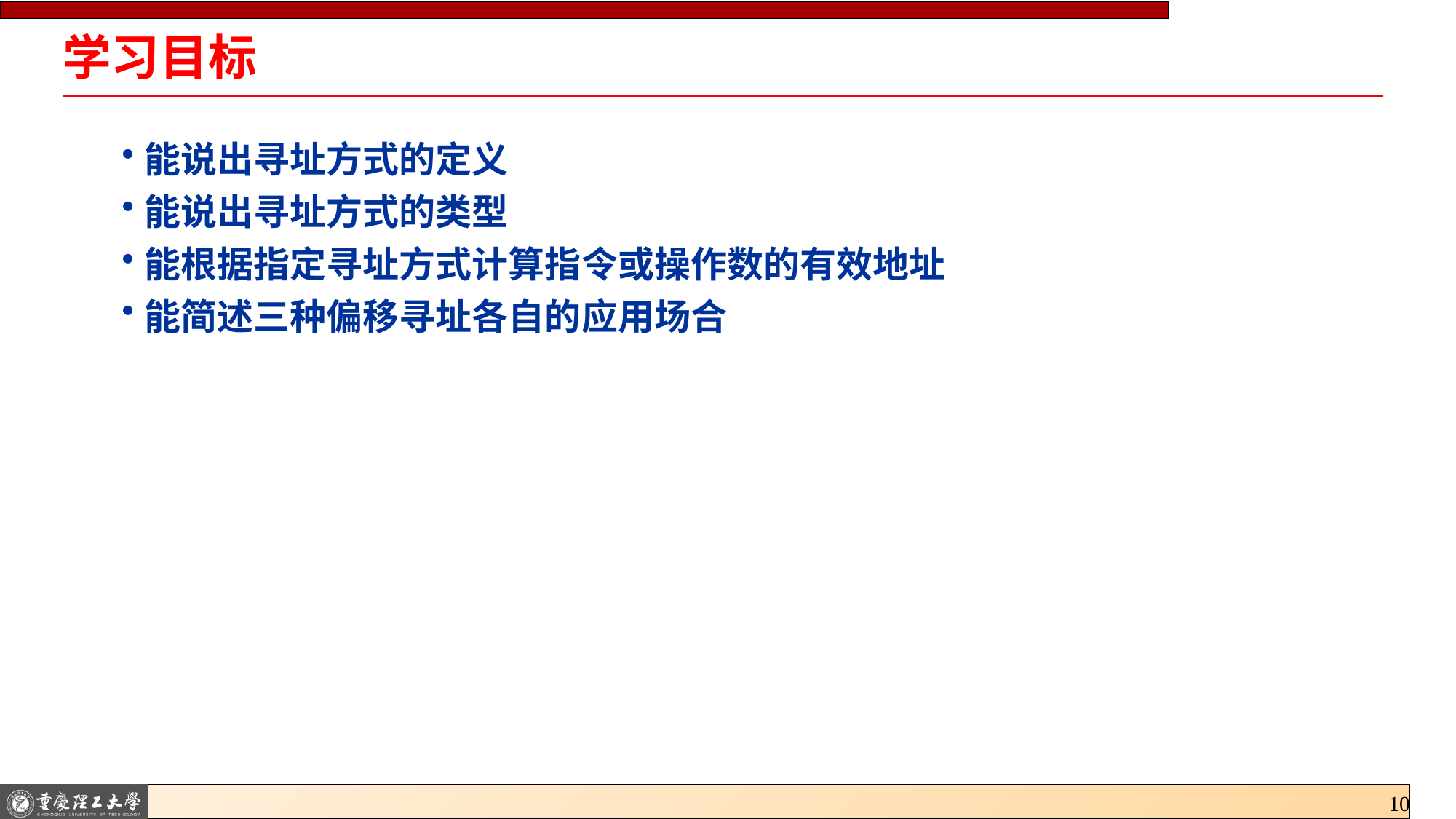

# 学习目标
能说出寻址方式的定义
能说出寻址方式的类型
能根据指定寻址方式计算指令或操作数的有效地址
能简述三种偏移寻址各自的应用场合